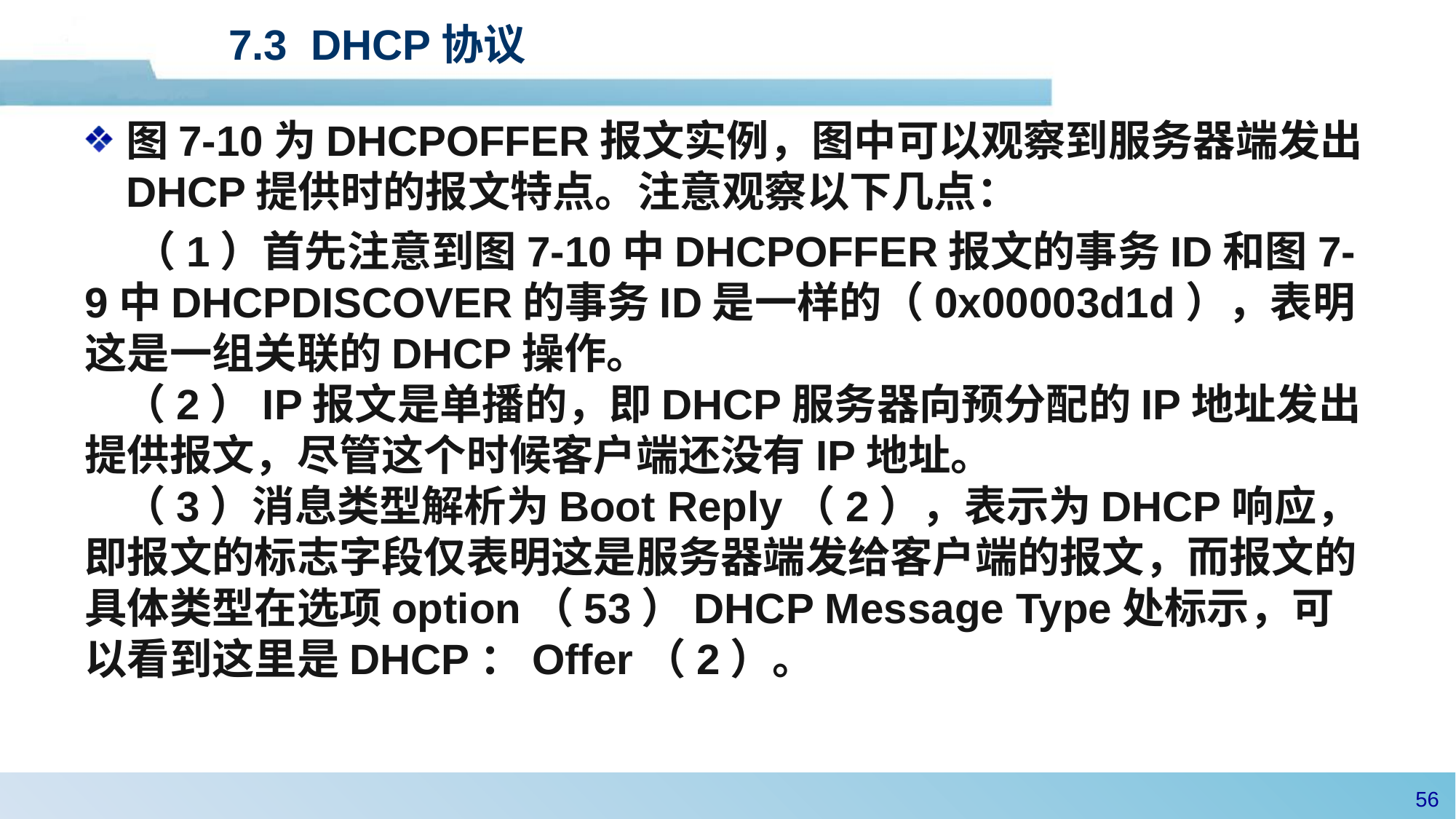

# 7.3  DHCP协议
图7-10为DHCPOFFER报文实例，图中可以观察到服务器端发出DHCP提供时的报文特点。注意观察以下几点：
    （1）首先注意到图7-10中DHCPOFFER报文的事务ID和图7-9中DHCPDISCOVER的事务ID是一样的（0x00003d1d），表明这是一组关联的DHCP操作。
    （2）IP报文是单播的，即DHCP服务器向预分配的IP地址发出提供报文，尽管这个时候客户端还没有IP地址。
    （3）消息类型解析为Boot Reply（2），表示为DHCP响应，即报文的标志字段仅表明这是服务器端发给客户端的报文，而报文的具体类型在选项option（53）DHCP Message Type处标示，可以看到这里是DHCP：Offer（2）。
56